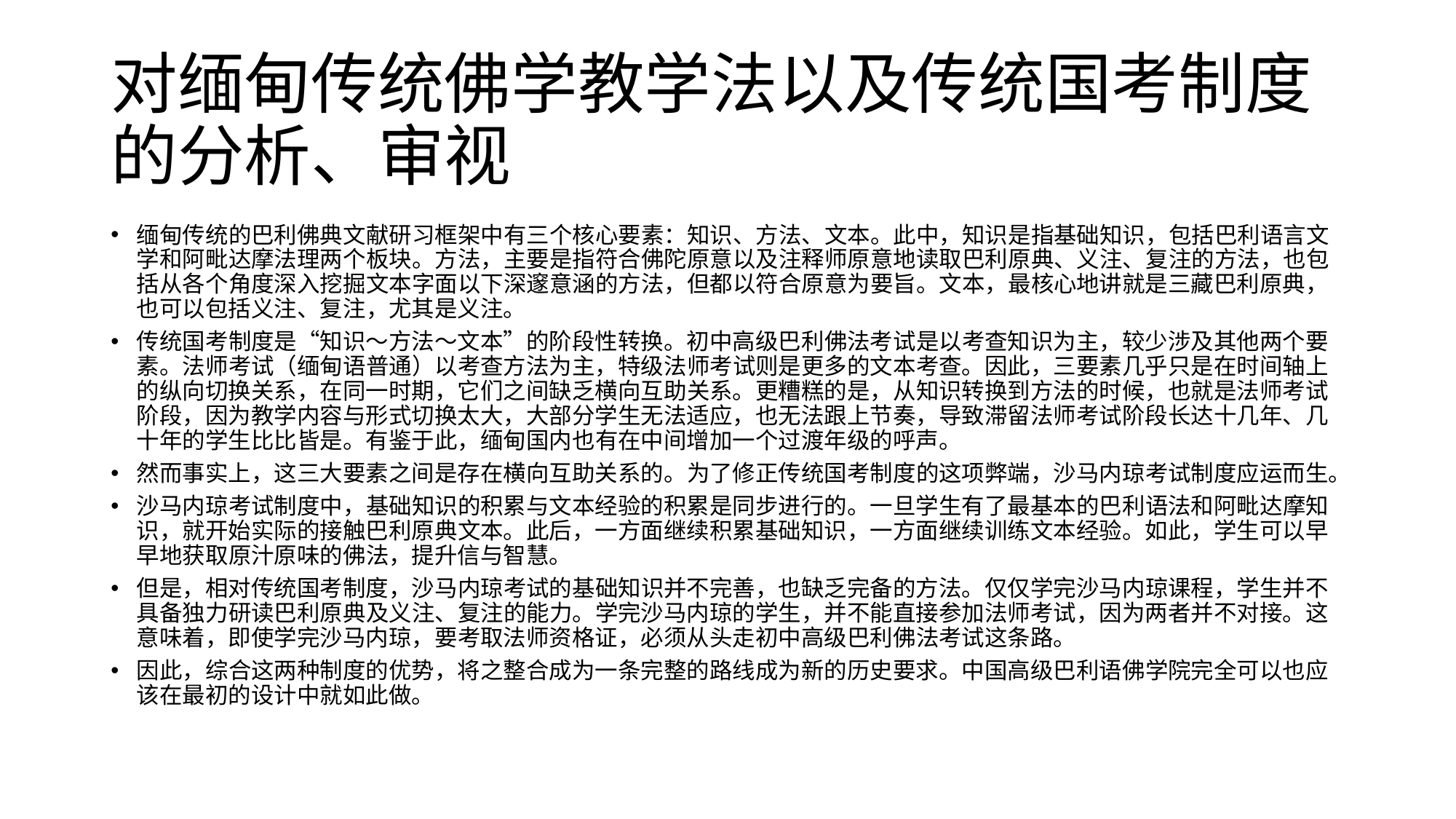

# 对缅甸传统佛学教学法以及传统国考制度的分析、审视
缅甸传统的巴利佛典文献研习框架中有三个核心要素：知识、方法、文本。此中，知识是指基础知识，包括巴利语言文学和阿毗达摩法理两个板块。方法，主要是指符合佛陀原意以及注释师原意地读取巴利原典、义注、复注的方法，也包括从各个角度深入挖掘文本字面以下深邃意涵的方法，但都以符合原意为要旨。文本，最核心地讲就是三藏巴利原典，也可以包括义注、复注，尤其是义注。
传统国考制度是“知识～方法～文本”的阶段性转换。初中高级巴利佛法考试是以考查知识为主，较少涉及其他两个要素。法师考试（缅甸语普通）以考查方法为主，特级法师考试则是更多的文本考查。因此，三要素几乎只是在时间轴上的纵向切换关系，在同一时期，它们之间缺乏横向互助关系。更糟糕的是，从知识转换到方法的时候，也就是法师考试阶段，因为教学内容与形式切换太大，大部分学生无法适应，也无法跟上节奏，导致滞留法师考试阶段长达十几年、几十年的学生比比皆是。有鉴于此，缅甸国内也有在中间增加一个过渡年级的呼声。
然而事实上，这三大要素之间是存在横向互助关系的。为了修正传统国考制度的这项弊端，沙马内琼考试制度应运而生。
沙马内琼考试制度中，基础知识的积累与文本经验的积累是同步进行的。一旦学生有了最基本的巴利语法和阿毗达摩知识，就开始实际的接触巴利原典文本。此后，一方面继续积累基础知识，一方面继续训练文本经验。如此，学生可以早早地获取原汁原味的佛法，提升信与智慧。
但是，相对传统国考制度，沙马内琼考试的基础知识并不完善，也缺乏完备的方法。仅仅学完沙马内琼课程，学生并不具备独力研读巴利原典及义注、复注的能力。学完沙马内琼的学生，并不能直接参加法师考试，因为两者并不对接。这意味着，即使学完沙马内琼，要考取法师资格证，必须从头走初中高级巴利佛法考试这条路。
因此，综合这两种制度的优势，将之整合成为一条完整的路线成为新的历史要求。中国高级巴利语佛学院完全可以也应该在最初的设计中就如此做。